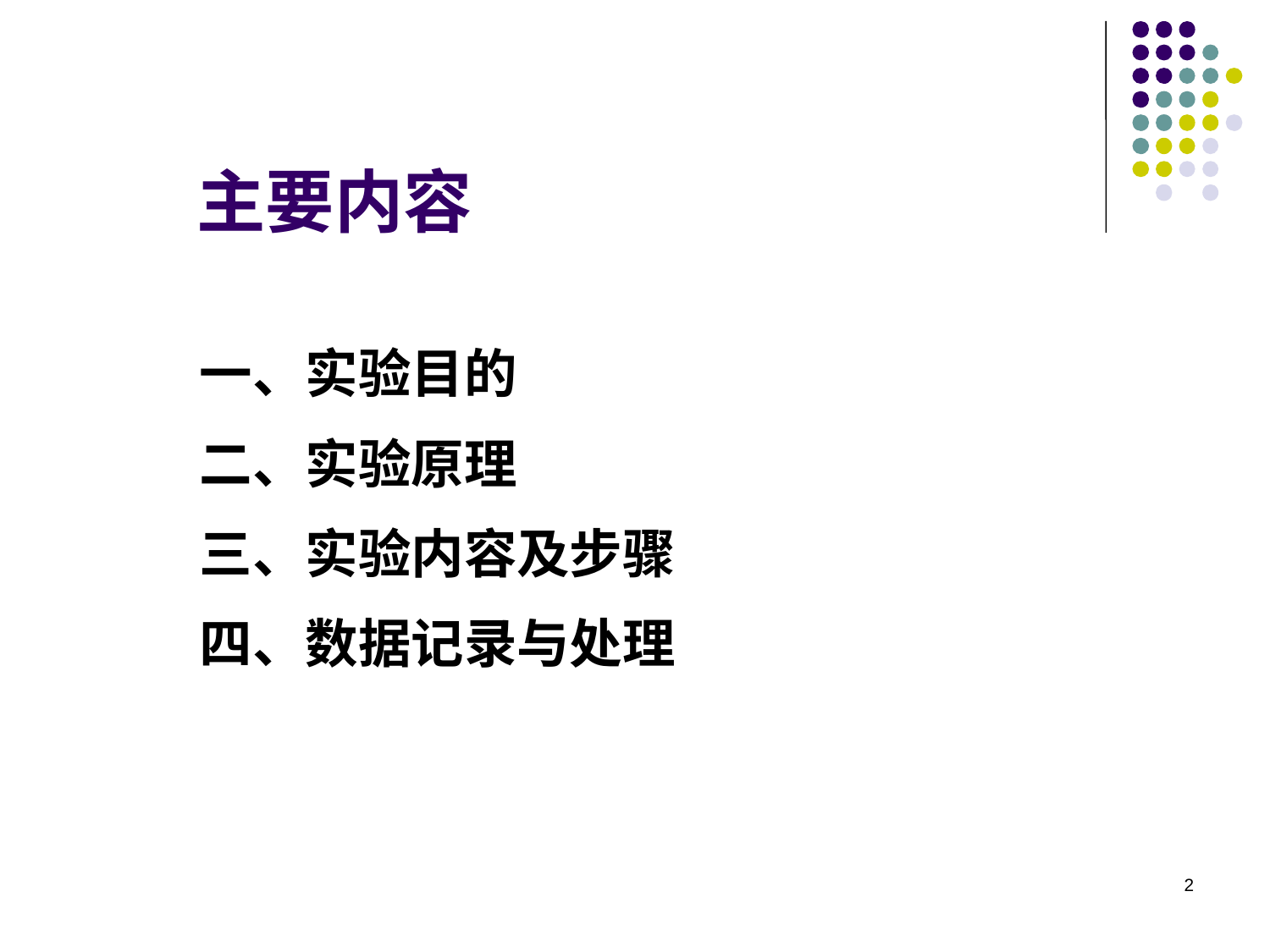

# 主要内容
一、实验目的
二、实验原理
三、实验内容及步骤
四、数据记录与处理
2